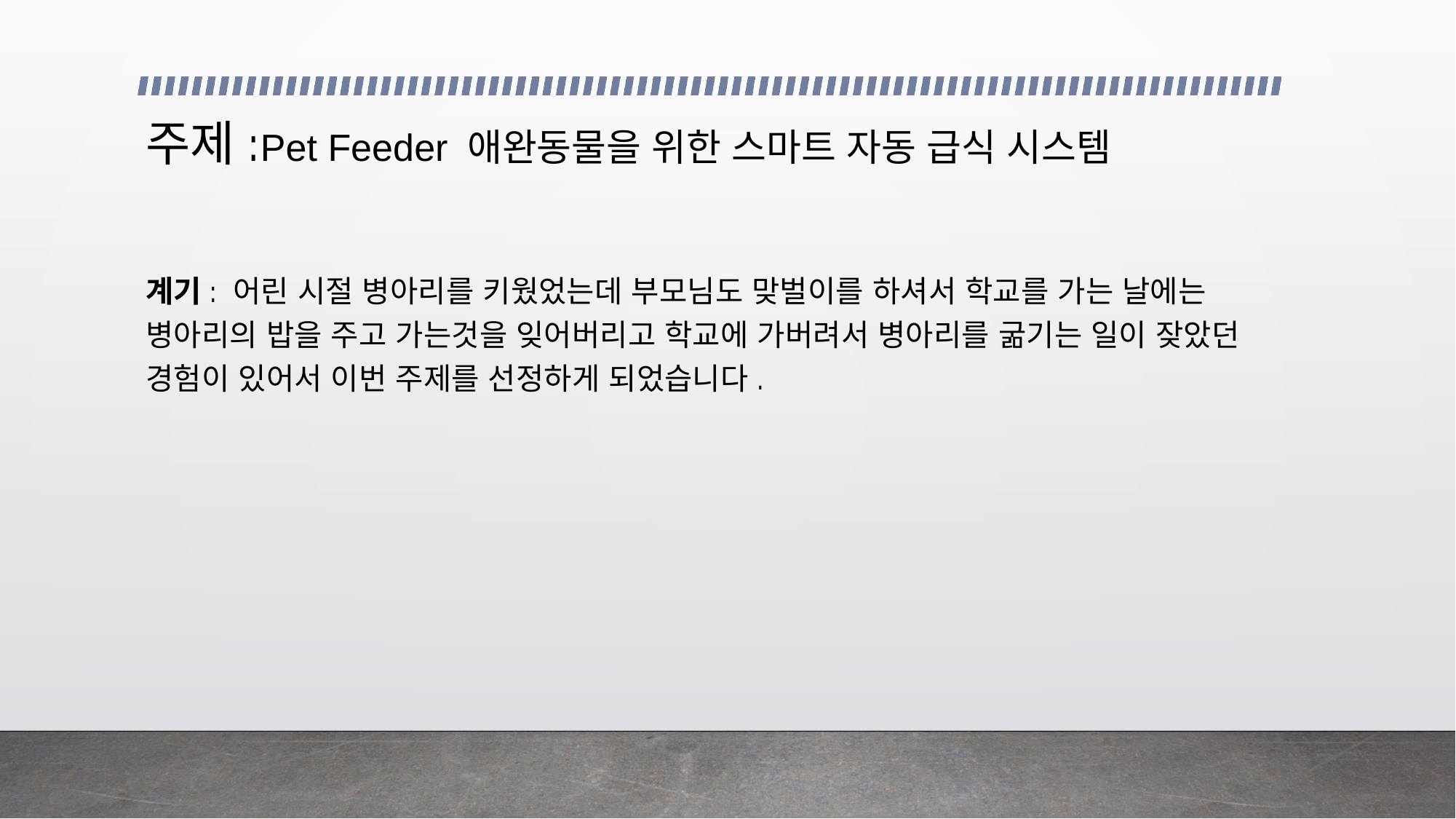

# 주제:Pet Feeder 애완동물을 위한 스마트 자동 급식 시스템
계기: 어린 시절 병아리를 키웠었는데 부모님도 맞벌이를 하셔서 학교를 가는 날에는 병아리의 밥을 주고 가는것을 잊어버리고 학교에 가버려서 병아리를 굶기는 일이 잦았던 경험이 있어서 이번 주제를 선정하게 되었습니다.